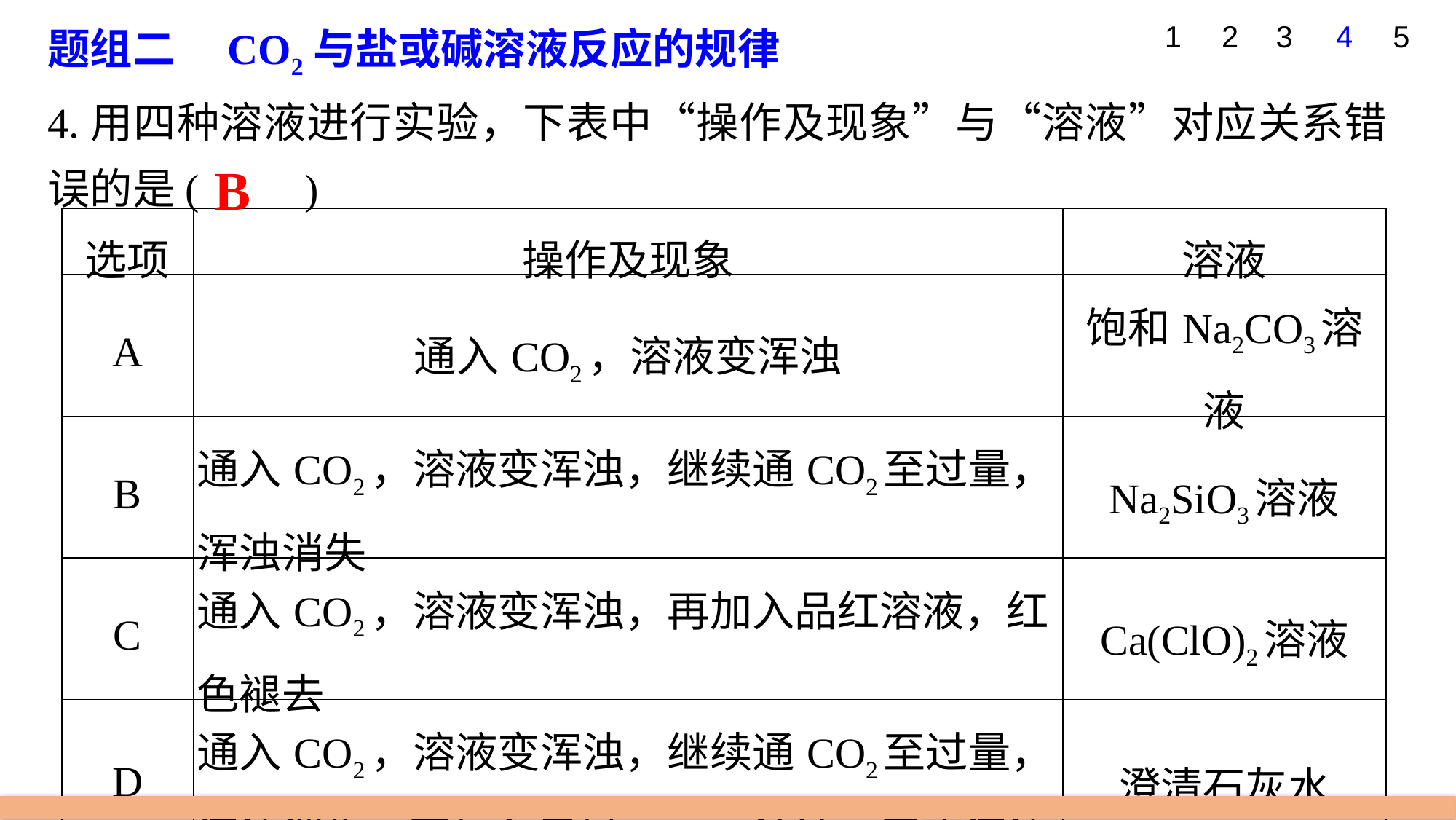

题组二　CO2与盐或碱溶液反应的规律
4.用四种溶液进行实验，下表中“操作及现象”与“溶液”对应关系错误的是(　　)
1
2
3
4
5
B
| 选项 | 操作及现象 | 溶液 |
| --- | --- | --- |
| A | 通入CO2，溶液变浑浊 | 饱和Na2CO3溶液 |
| B | 通入CO2，溶液变浑浊，继续通CO2至过量，浑浊消失 | Na2SiO3溶液 |
| C | 通入CO2，溶液变浑浊，再加入品红溶液，红色褪去 | Ca(ClO)2溶液 |
| D | 通入CO2，溶液变浑浊，继续通CO2至过量，浑浊消失，再加入足量NaOH溶液，又变浑浊 | 澄清石灰水 |